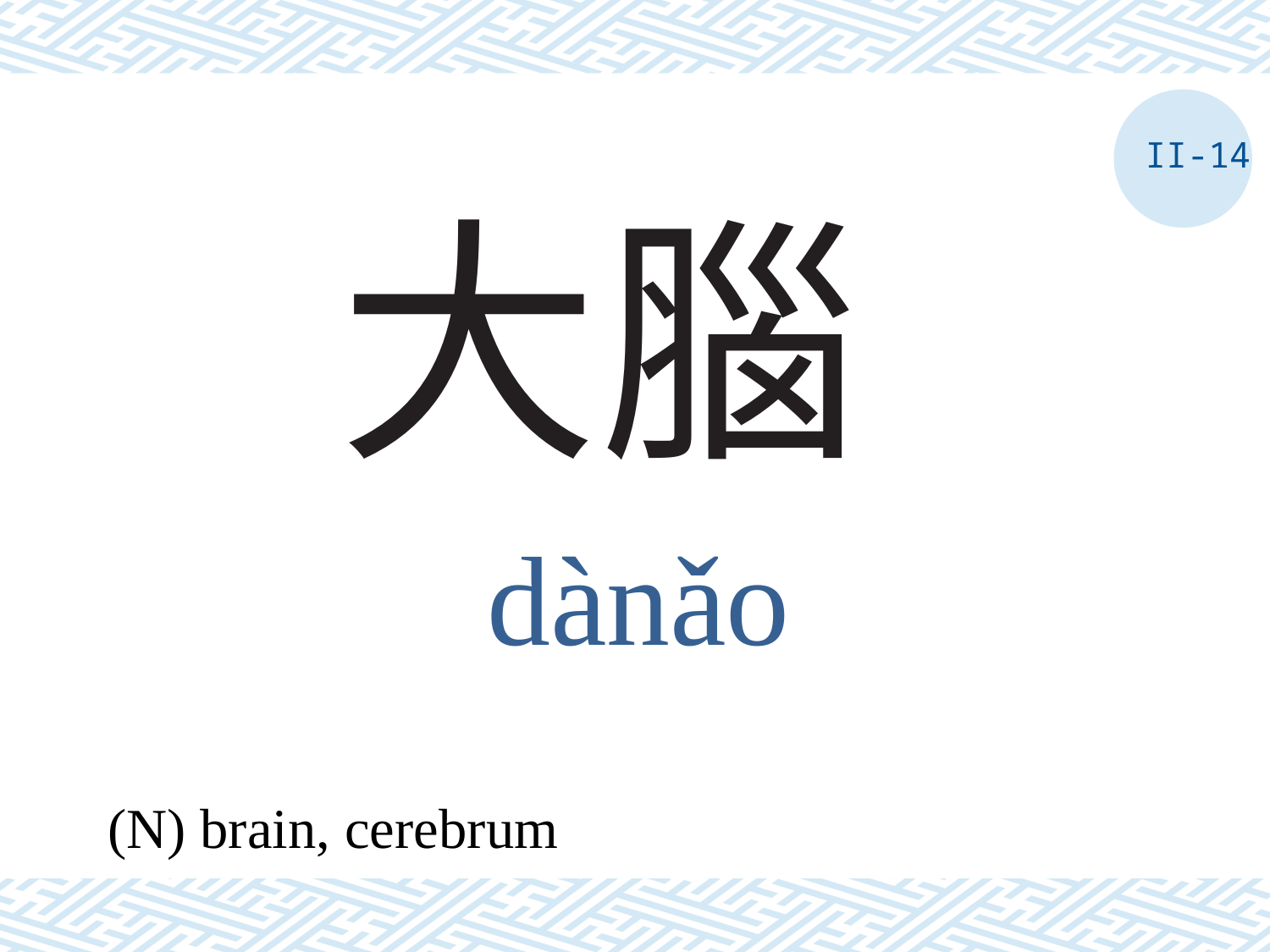

II-14

# 大腦
dànǎo
(N) brain, cerebrum